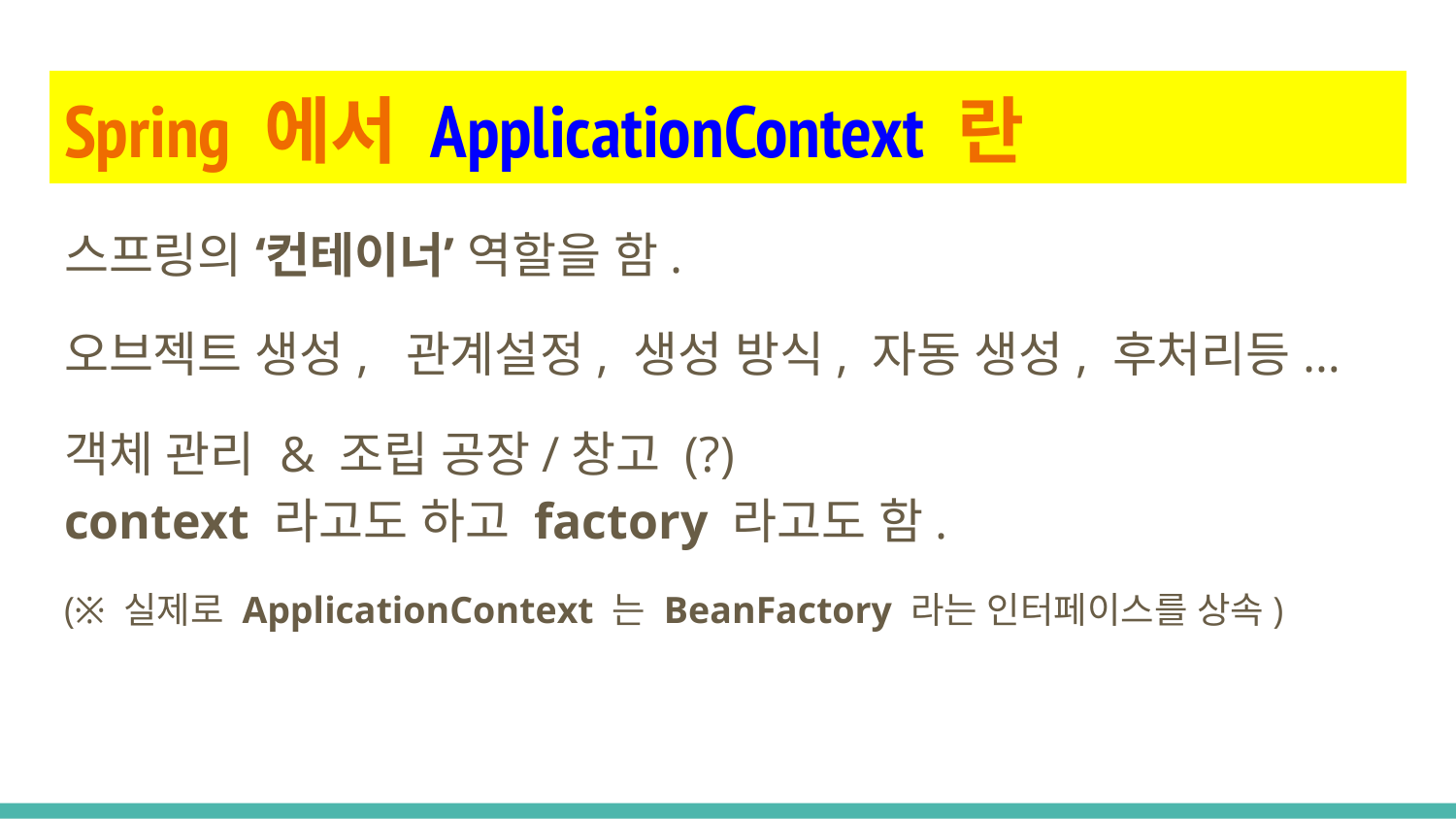

# Spring 에서 ApplicationContext 란
스프링의 ‘컨테이너’ 역할을 함.
오브젝트 생성,  관계설정, 생성 방식, 자동 생성, 후처리등 …
객체 관리 & 조립 공장/창고 (?)
context 라고도 하고 factory 라고도 함.
(※ 실제로 ApplicationContext 는 BeanFactory 라는 인터페이스를 상속)